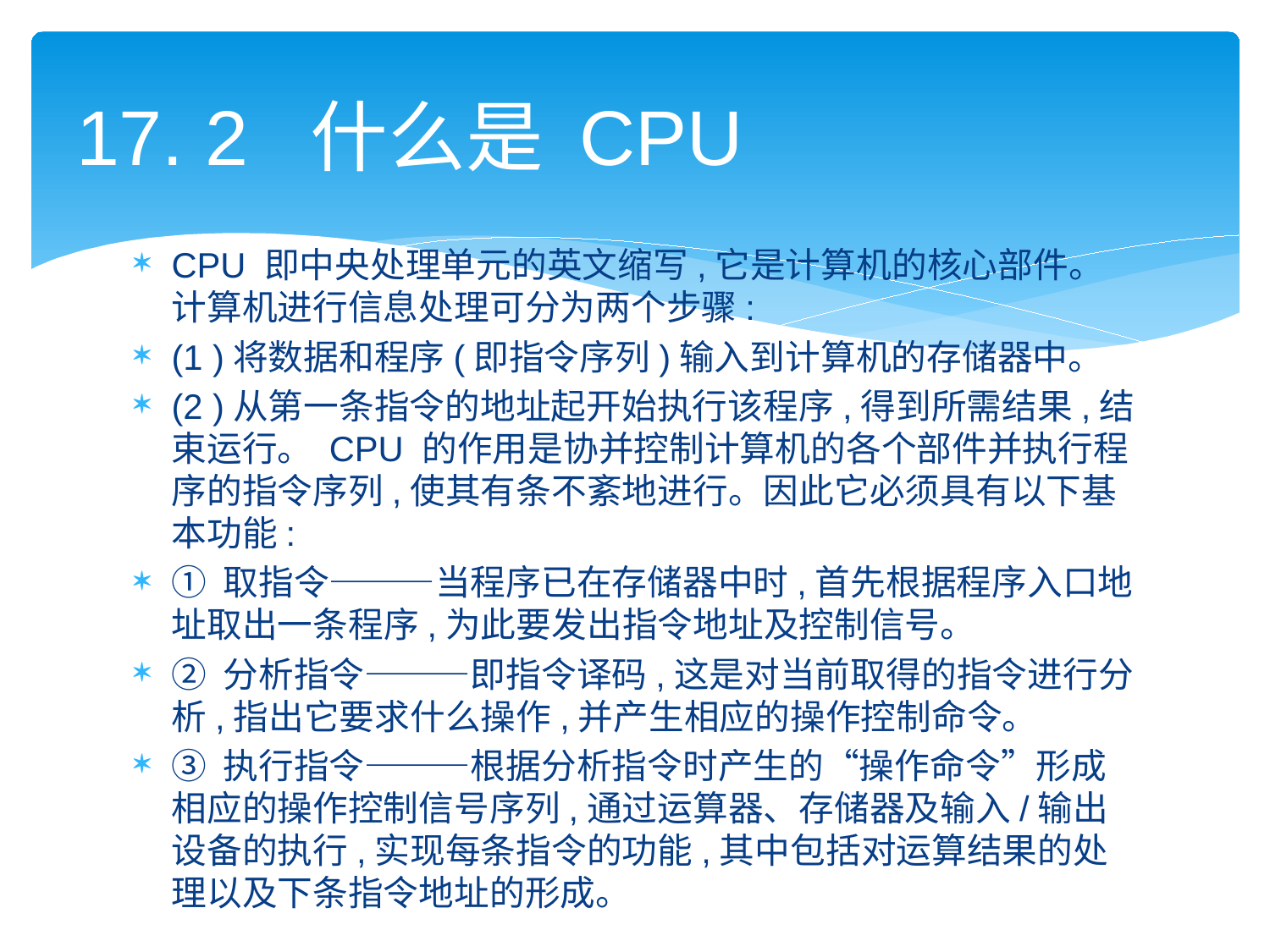

# 17. 2  什么是 CPU
CPU 即中央处理单元的英文缩写,它是计算机的核心部件。计算机进行信息处理可分为两个步骤:
(1 )将数据和程序(即指令序列)输入到计算机的存储器中。
(2 )从第一条指令的地址起开始执行该程序,得到所需结果,结束运行。 CPU 的作用是协并控制计算机的各个部件并执行程序的指令序列,使其有条不紊地进行。因此它必须具有以下基本功能:
① 取指令———当程序已在存储器中时,首先根据程序入口地址取出一条程序,为此要发出指令地址及控制信号。
② 分析指令———即指令译码,这是对当前取得的指令进行分析,指出它要求什么操作,并产生相应的操作控制命令。
③ 执行指令———根据分析指令时产生的“操作命令”形成相应的操作控制信号序列,通过运算器、存储器及输入/输出设备的执行,实现每条指令的功能,其中包括对运算结果的处理以及下条指令地址的形成。